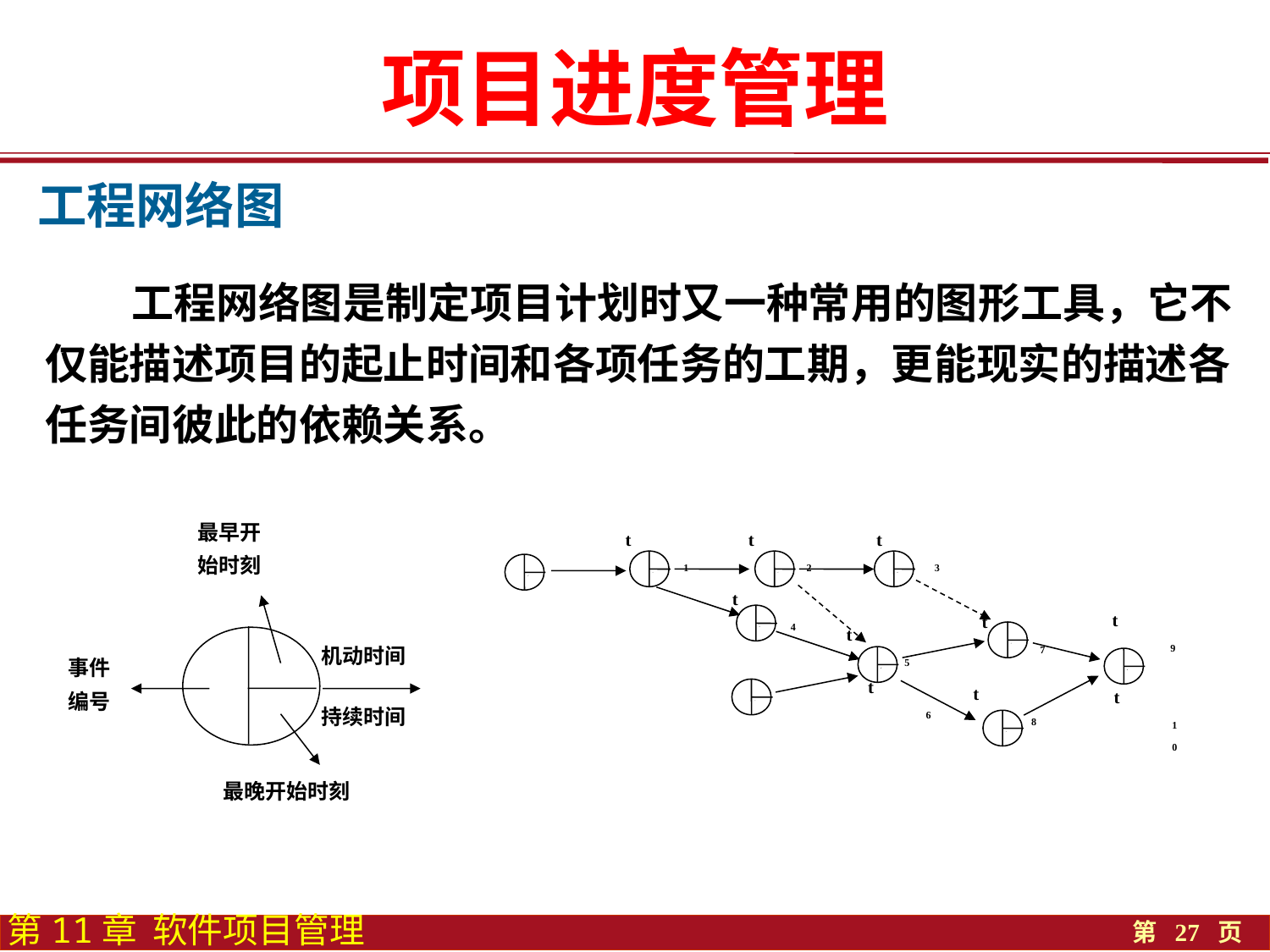

项目进度管理
工程网络图
        工程网络图是制定项目计划时又一种常用的图形工具，它不仅能描述项目的起止时间和各项任务的工期，更能现实的描述各任务间彼此的依赖关系。
最早开
始时刻

机动时间
事件
编号

持续时间

最晚开始时刻
t1
t2
t3

t4

t9
t7
t5

t6

t8

t10